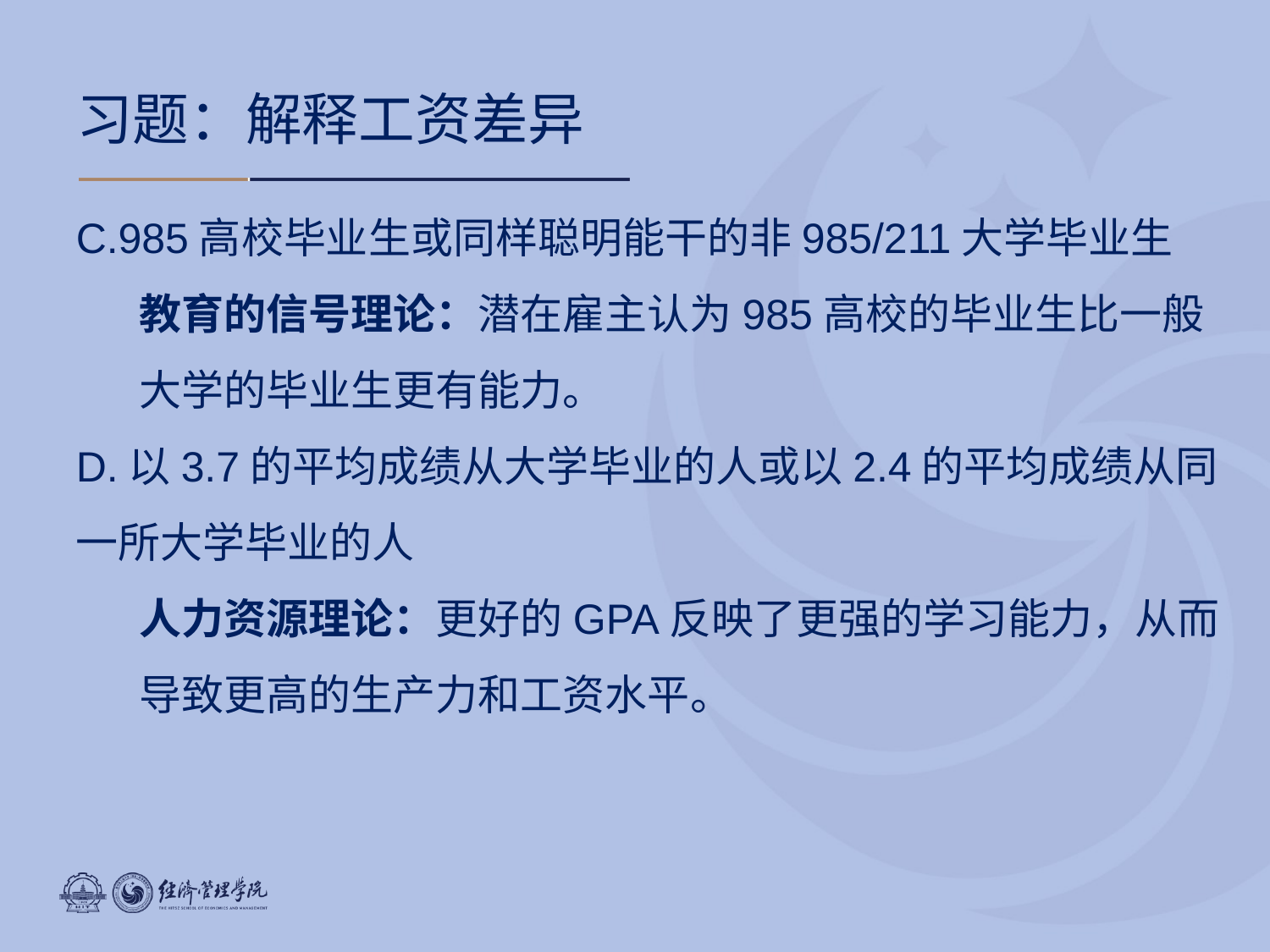

# 习题：解释工资差异
C.985高校毕业生或同样聪明能干的非985/211大学毕业生
教育的信号理论：潜在雇主认为985高校的毕业生比一般大学的毕业生更有能力。
D.以3.7的平均成绩从大学毕业的人或以2.4的平均成绩从同一所大学毕业的人
人力资源理论：更好的GPA反映了更强的学习能力，从而导致更高的生产力和工资水平。